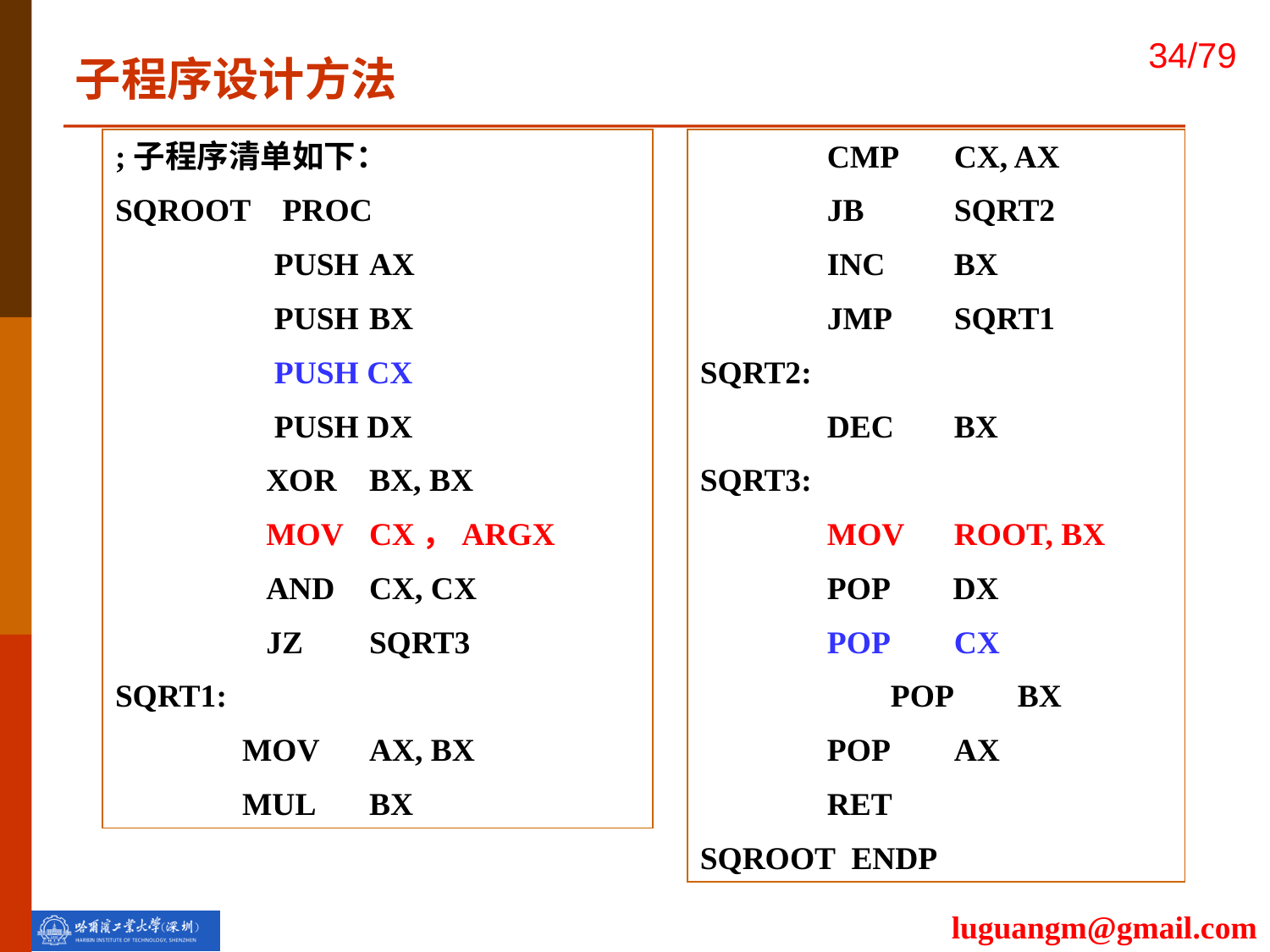

子程序设计方法
;子程序清单如下：
SQROOT    PROC
	    PUSH	AX
	    PUSH	BX
	    PUSH CX
	    PUSH DX
	   XOR	BX, BX
	   MOV	CX，ARGX
	   AND	CX, CX
	   JZ	SQRT3
SQRT1:
	MOV 	AX, BX
	MUL 	BX
	CMP	CX, AX
	JB	SQRT2
	INC	BX
	JMP	SQRT1
SQRT2:
	DEC 	BX
SQRT3:
	MOV	ROOT, BX
	POP        DX
	POP	CX
	POP	BX
	POP	AX
	RET
SQROOT  ENDP